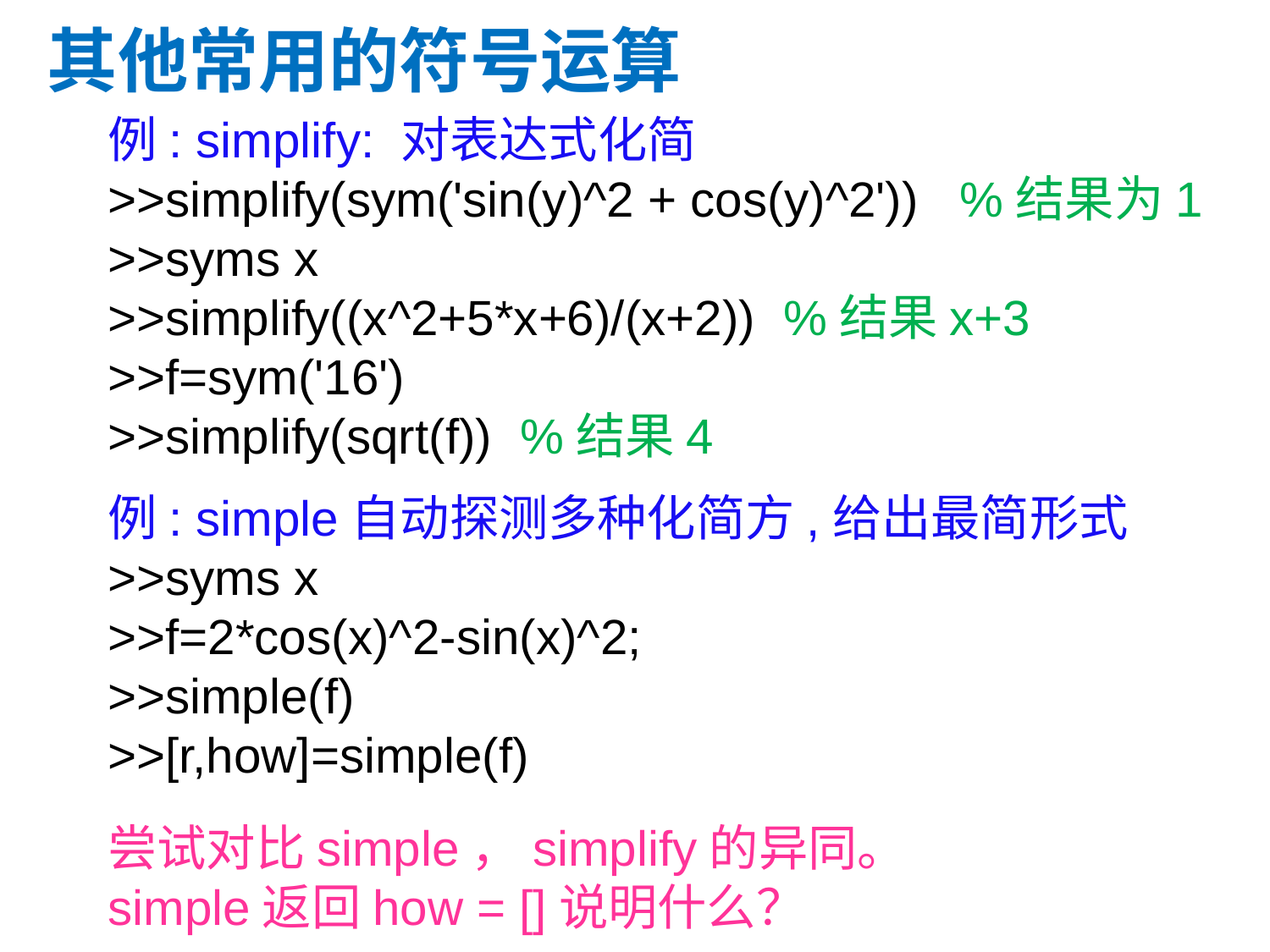

其他常用的符号运算
例: simplify: 对表达式化简
>>simplify(sym('sin(y)^2 + cos(y)^2'))   %结果为1
>>syms x
>>simplify((x^2+5*x+6)/(x+2))  %结果x+3
>>f=sym('16')
>>simplify(sqrt(f))  %结果4
例: simple自动探测多种化简方,给出最简形式
>>syms x
>>f=2*cos(x)^2-sin(x)^2;
>>simple(f)
>>[r,how]=simple(f)

尝试对比simple，simplify的异同。
simple返回how = []说明什么？